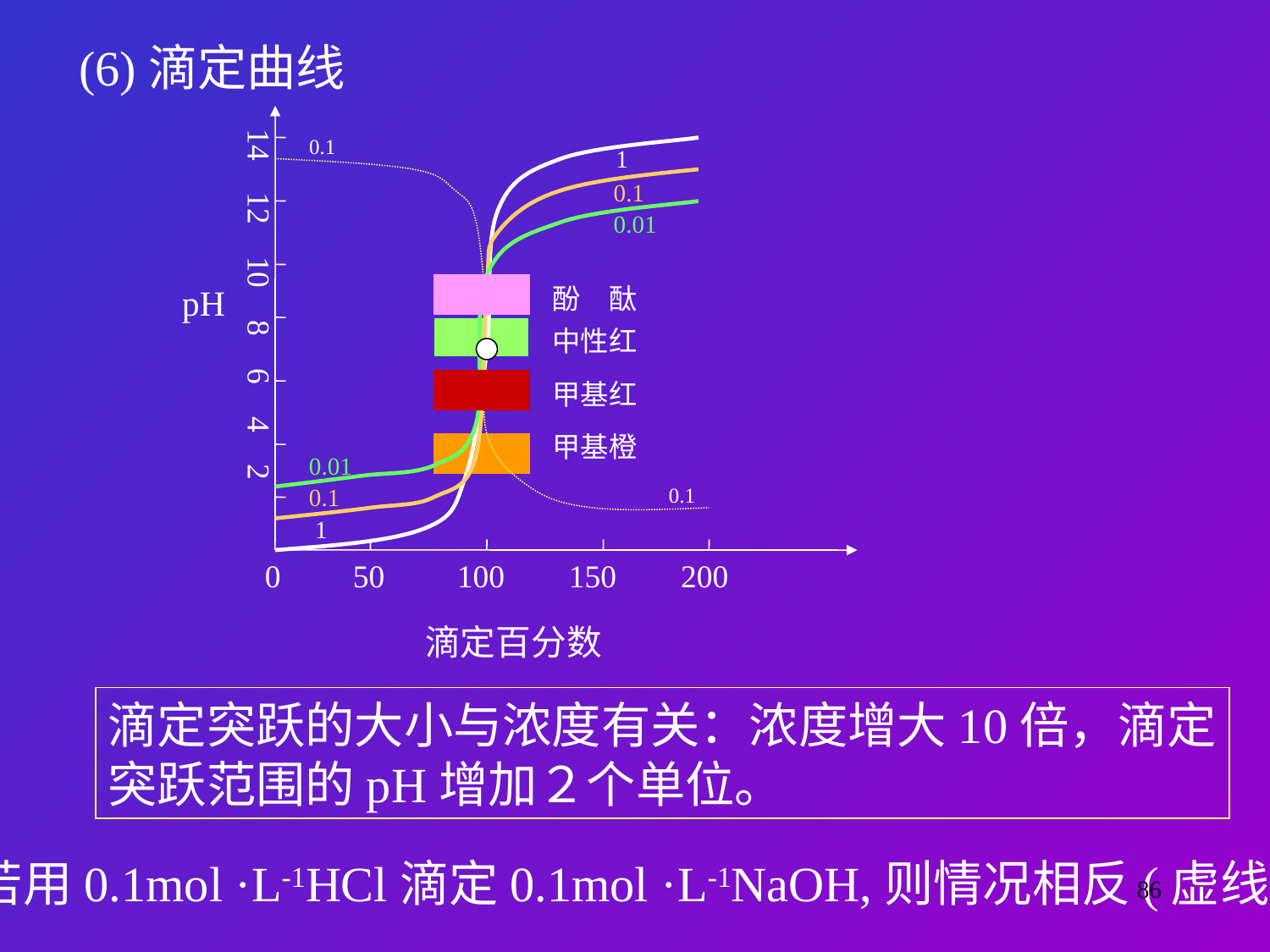

(6)滴定曲线

14    12    10    8    6    4    2
0.1

1

0.1

0.01

pH

酚　酞

中性红

甲基红

甲基橙

0.01
0.1
0.1

 1

0         50         100        150        200

滴定百分数
滴定突跃的大小与浓度有关：浓度增大10倍，滴定
突跃范围的pH增加２个单位。
若用0.1mol ·L-1HCl滴定0.1mol ·L-1NaOH,则情况相反(虚线)
86